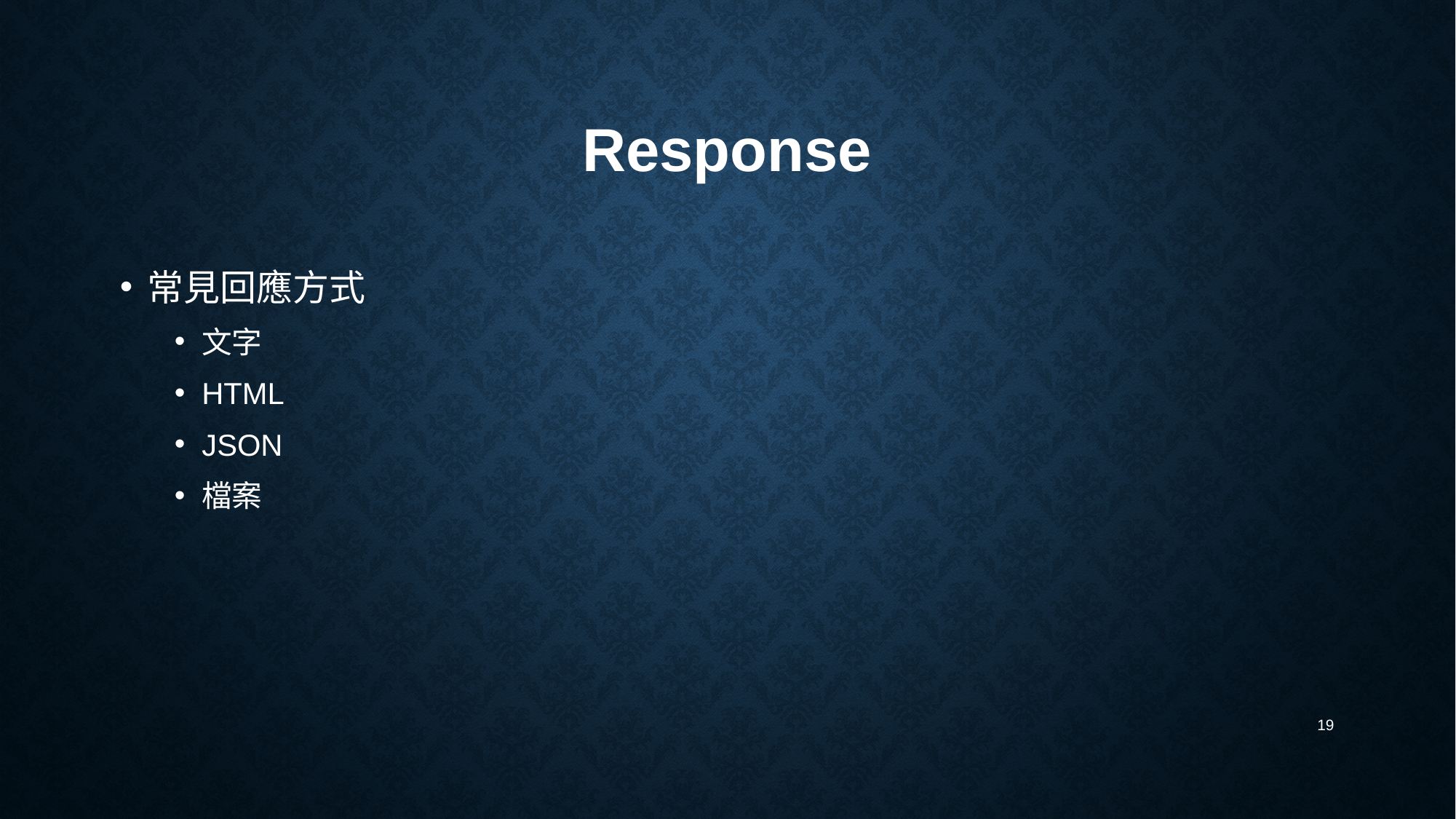

# Response
常見回應方式
文字
HTML
JSON
檔案
19